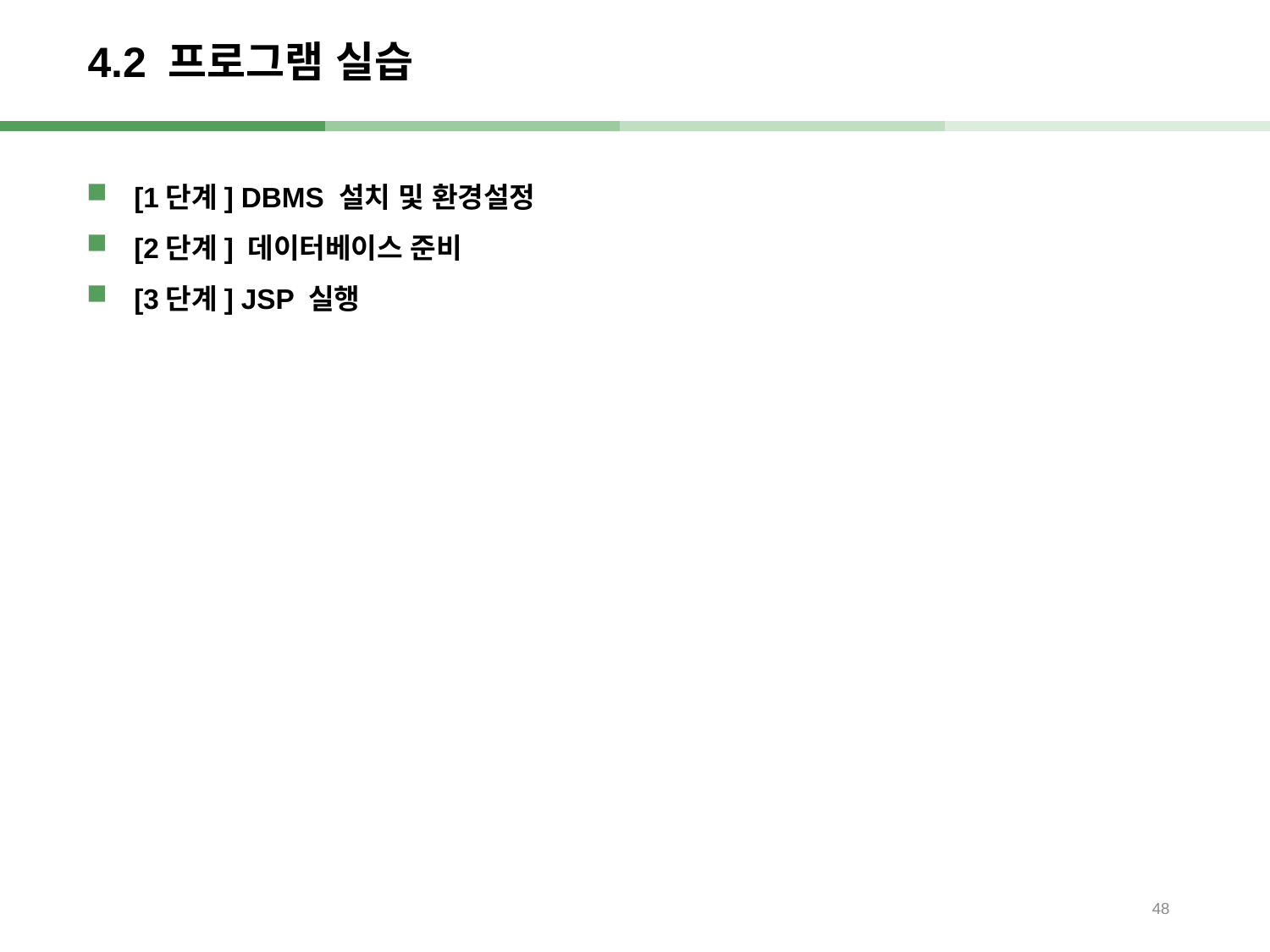

# 4.2 프로그램 실습
[1단계] DBMS 설치 및 환경설정
[2단계] 데이터베이스 준비
[3단계] JSP 실행

48